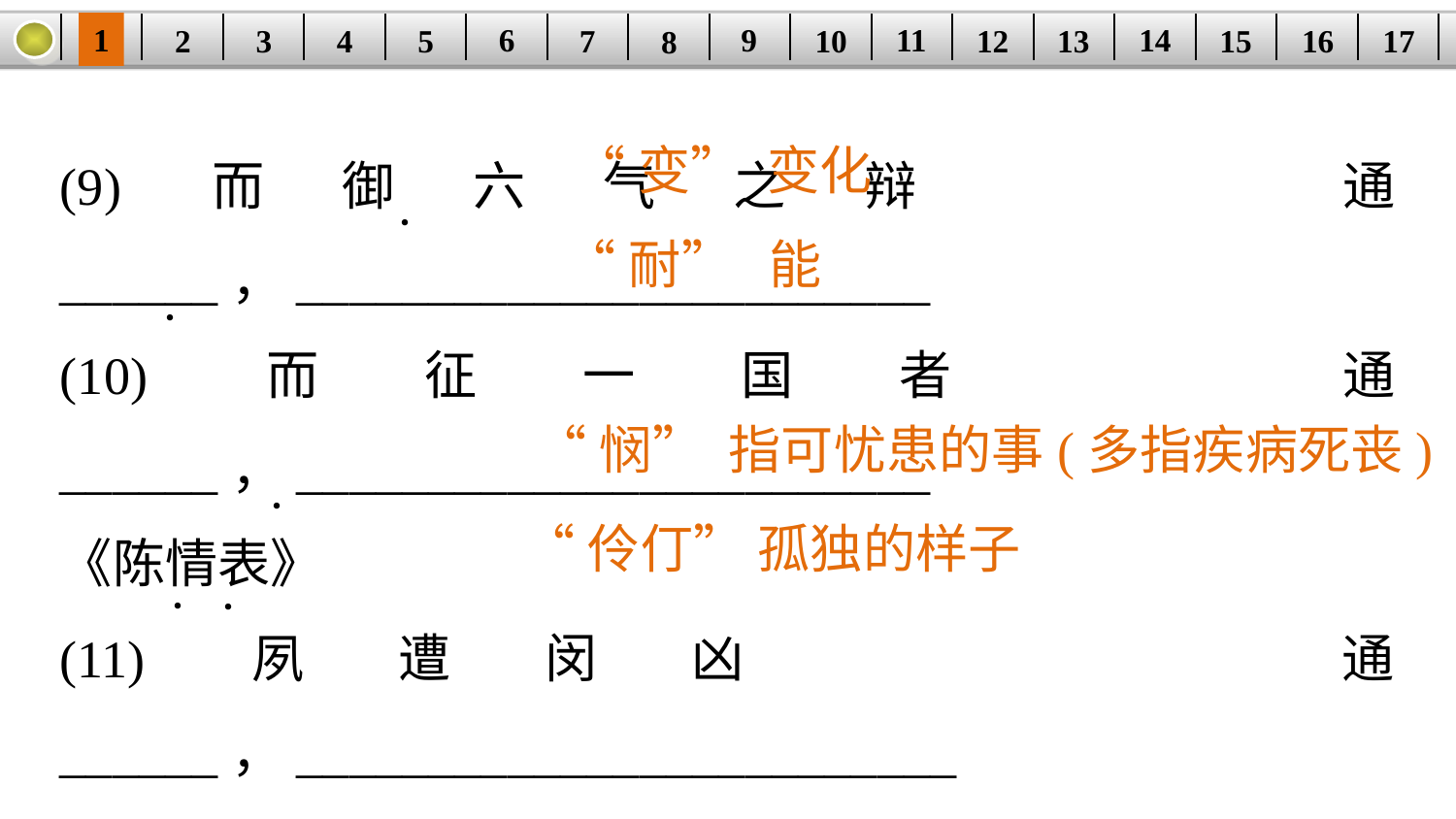

14
1
11
9
6
3
15
12
5
2
16
13
10
|  |  |  |  |  |  |  |  |  |  |  |  |  |  |  |  |  |
| --- | --- | --- | --- | --- | --- | --- | --- | --- | --- | --- | --- | --- | --- | --- | --- | --- |
7
4
17
8

(9)而御六气之辩　	通______，________________________
(10)而征一国者　	通______，________________________
《陈情表》
(11)夙遭闵凶　　  通______，_________________________
(12)零丁孤苦　　  通______，________________________
“变”  变化
·
“耐”   能
·
“悯”  指可忧患的事(多指疾病死丧)
·
“伶仃” 孤独的样子
·
·